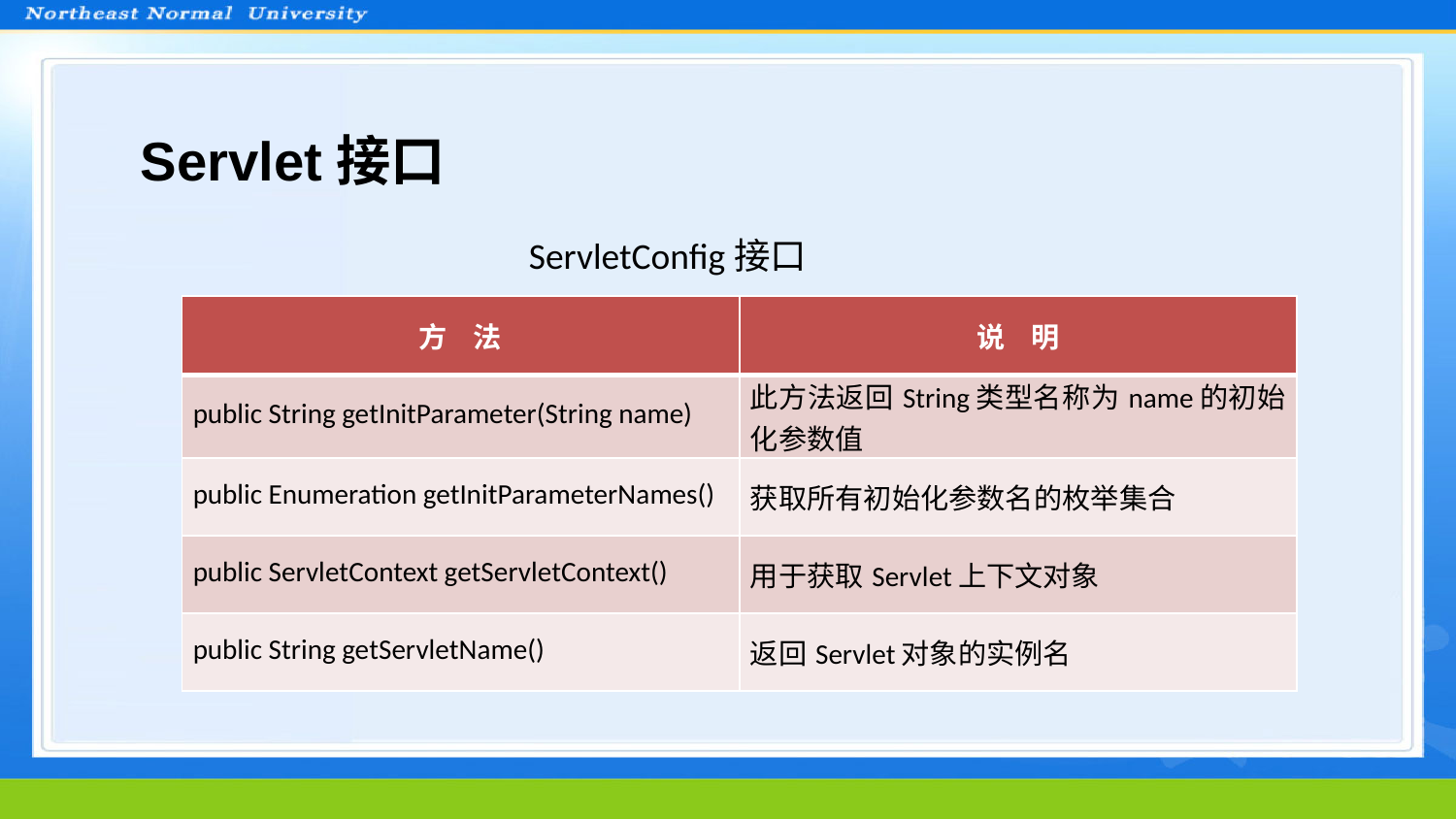

Servlet接口
ServletConfig接口
| 方 法 | 说 明 |
| --- | --- |
| public String getInitParameter(String name) | 此方法返回String类型名称为name的初始化参数值 |
| public Enumeration getInitParameterNames() | 获取所有初始化参数名的枚举集合 |
| public ServletContext getServletContext() | 用于获取Servlet上下文对象 |
| public String getServletName() | 返回Servlet对象的实例名 |